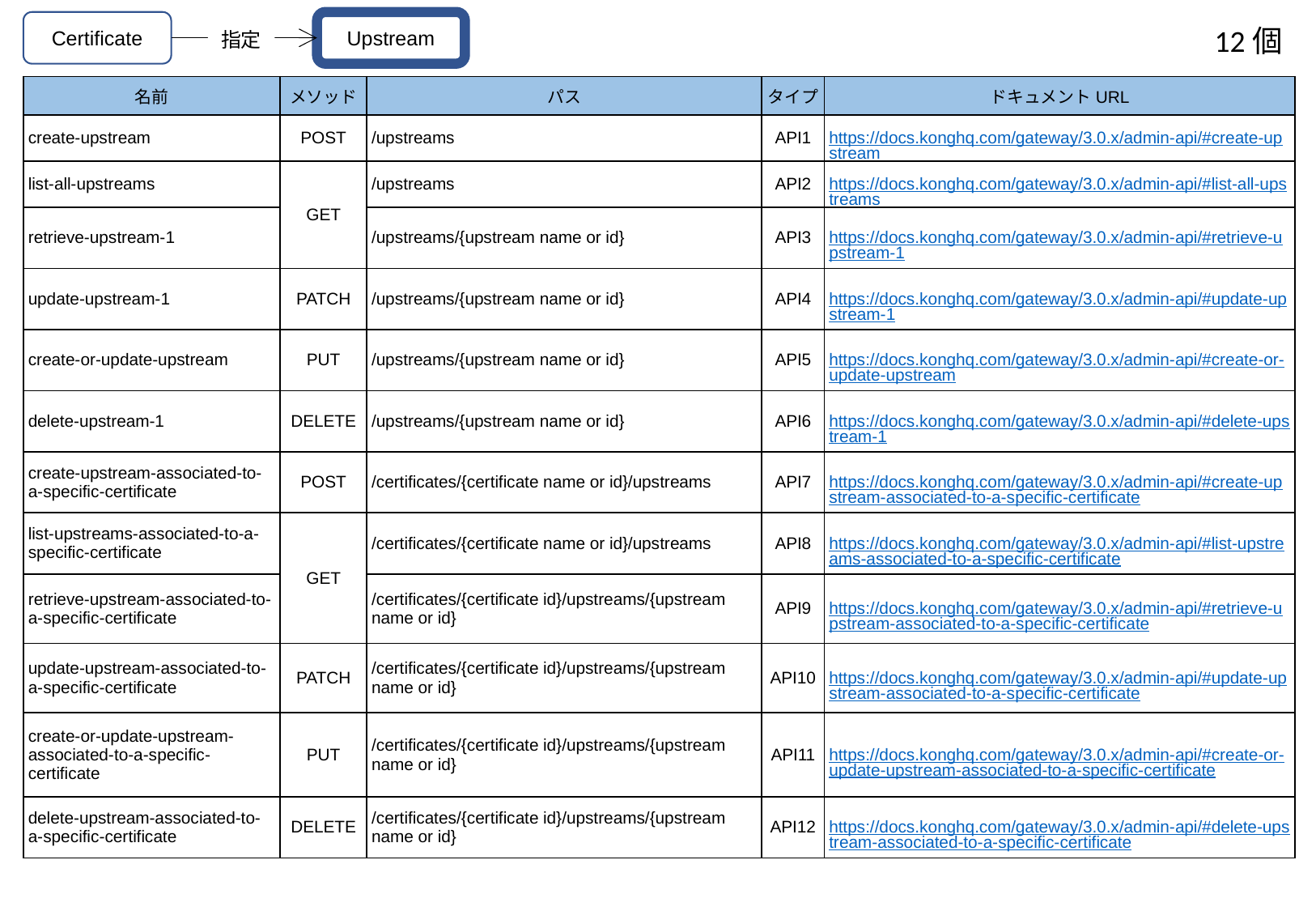

Certificate
Upstream
12個
指定
| 名前 | メソッド | パス | タイプ | ドキュメントURL |
| --- | --- | --- | --- | --- |
| create-upstream | POST | /upstreams | API1 | https://docs.konghq.com/gateway/3.0.x/admin-api/#create-upstream |
| list-all-upstreams | GET | /upstreams | API2 | https://docs.konghq.com/gateway/3.0.x/admin-api/#list-all-upstreams |
| retrieve-upstream-1 |  | /upstreams/{upstream name or id} | API3 | https://docs.konghq.com/gateway/3.0.x/admin-api/#retrieve-upstream-1 |
| update-upstream-1 | PATCH | /upstreams/{upstream name or id} | API4 | https://docs.konghq.com/gateway/3.0.x/admin-api/#update-upstream-1 |
| create-or-update-upstream | PUT | /upstreams/{upstream name or id} | API5 | https://docs.konghq.com/gateway/3.0.x/admin-api/#create-or-update-upstream |
| delete-upstream-1 | DELETE | /upstreams/{upstream name or id} | API6 | https://docs.konghq.com/gateway/3.0.x/admin-api/#delete-upstream-1 |
| create-upstream-associated-to-a-specific-certificate | POST | /certificates/{certificate name or id}/upstreams | API7 | https://docs.konghq.com/gateway/3.0.x/admin-api/#create-upstream-associated-to-a-specific-certificate |
| list-upstreams-associated-to-a-specific-certificate | GET | /certificates/{certificate name or id}/upstreams | API8 | https://docs.konghq.com/gateway/3.0.x/admin-api/#list-upstreams-associated-to-a-specific-certificate |
| retrieve-upstream-associated-to-a-specific-certificate |  | /certificates/{certificate id}/upstreams/{upstream name or id} | API9 | https://docs.konghq.com/gateway/3.0.x/admin-api/#retrieve-upstream-associated-to-a-specific-certificate |
| update-upstream-associated-to-a-specific-certificate | PATCH | /certificates/{certificate id}/upstreams/{upstream name or id} | API10 | https://docs.konghq.com/gateway/3.0.x/admin-api/#update-upstream-associated-to-a-specific-certificate |
| create-or-update-upstream-associated-to-a-specific-certificate | PUT | /certificates/{certificate id}/upstreams/{upstream name or id} | API11 | https://docs.konghq.com/gateway/3.0.x/admin-api/#create-or-update-upstream-associated-to-a-specific-certificate |
| delete-upstream-associated-to-a-specific-certificate | DELETE | /certificates/{certificate id}/upstreams/{upstream name or id} | API12 | https://docs.konghq.com/gateway/3.0.x/admin-api/#delete-upstream-associated-to-a-specific-certificate |